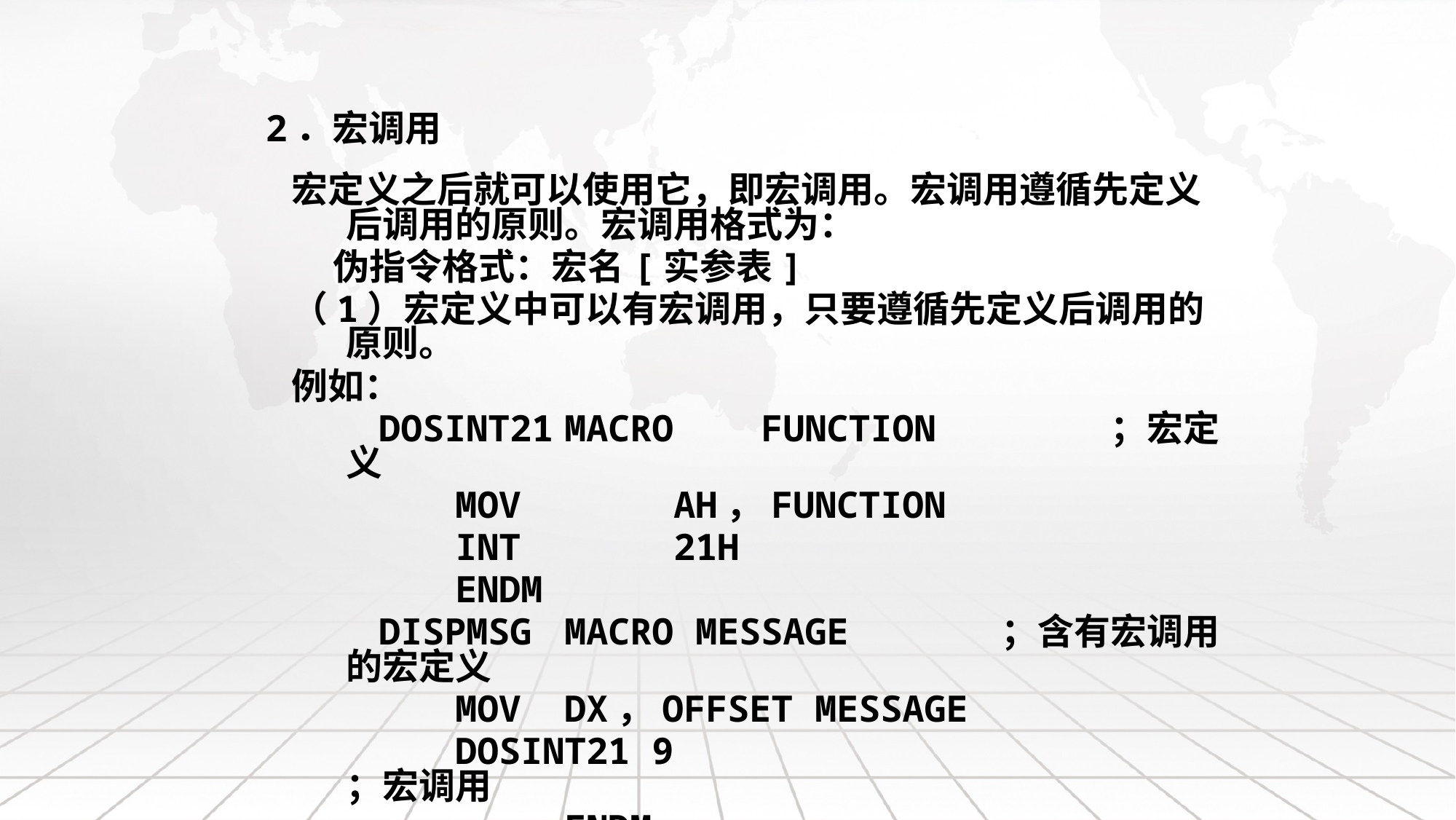

# 2．宏调用
宏定义之后就可以使用它，即宏调用。宏调用遵循先定义后调用的原则。宏调用格式为：
    伪指令格式：宏名[实参表]
（1）宏定义中可以有宏调用，只要遵循先定义后调用的原则。
例如：
    DOSINT21	MACRO    FUNCTION		；宏定义
       	MOV		AH，FUNCTION
       	INT		21H
       	ENDM
    DISPMSG	MACRO MESSAGE    	；含有宏调用的宏定义
      	MOV	DX，OFFSET MESSAGE
      	DOSINT21 9          	 		；宏调用
           	ENDM